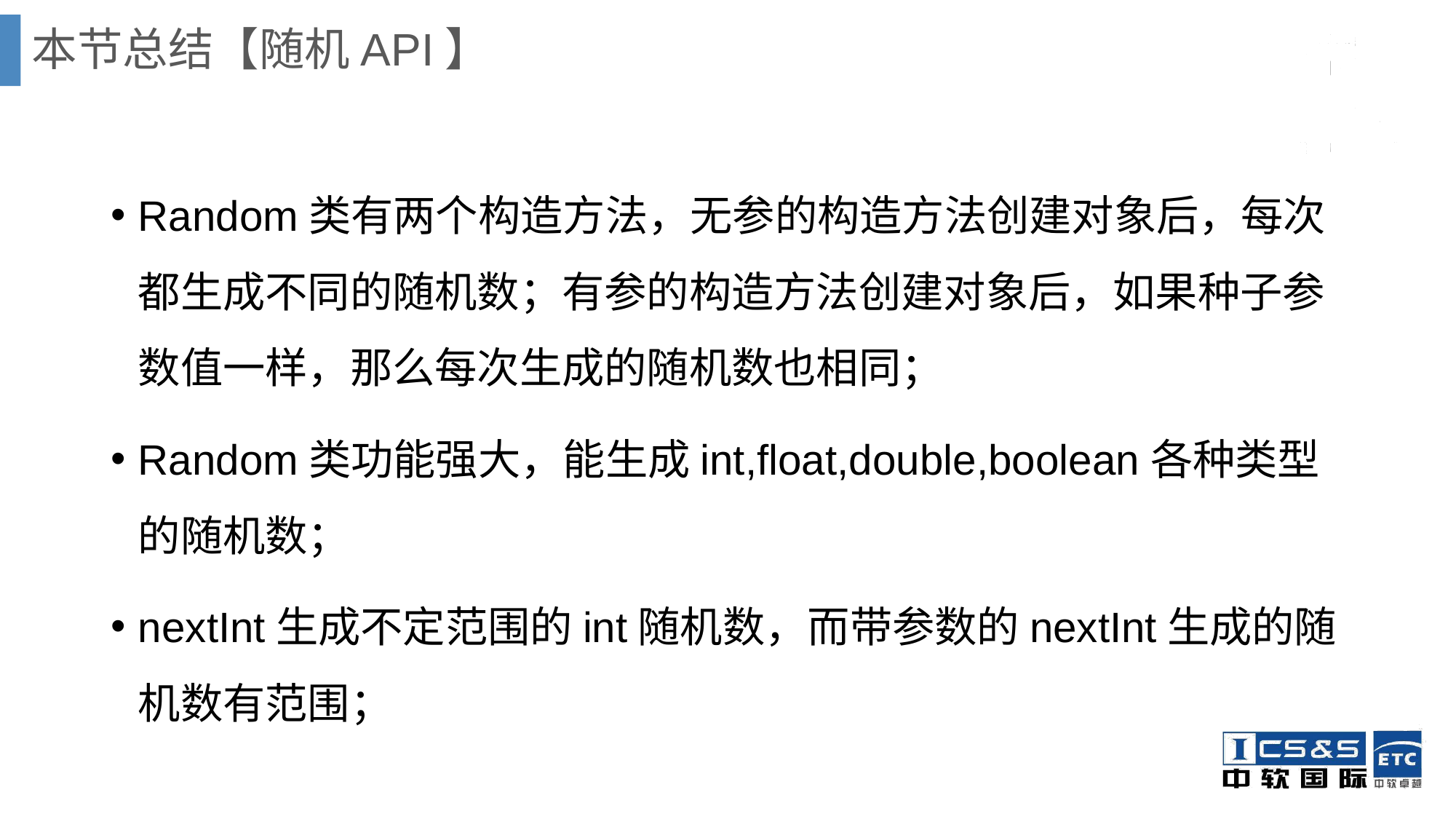

# 本节总结【随机API】
Random类有两个构造方法，无参的构造方法创建对象后，每次都生成不同的随机数；有参的构造方法创建对象后，如果种子参数值一样，那么每次生成的随机数也相同；
Random类功能强大，能生成int,float,double,boolean各种类型的随机数；
nextInt生成不定范围的int随机数，而带参数的nextInt生成的随机数有范围；